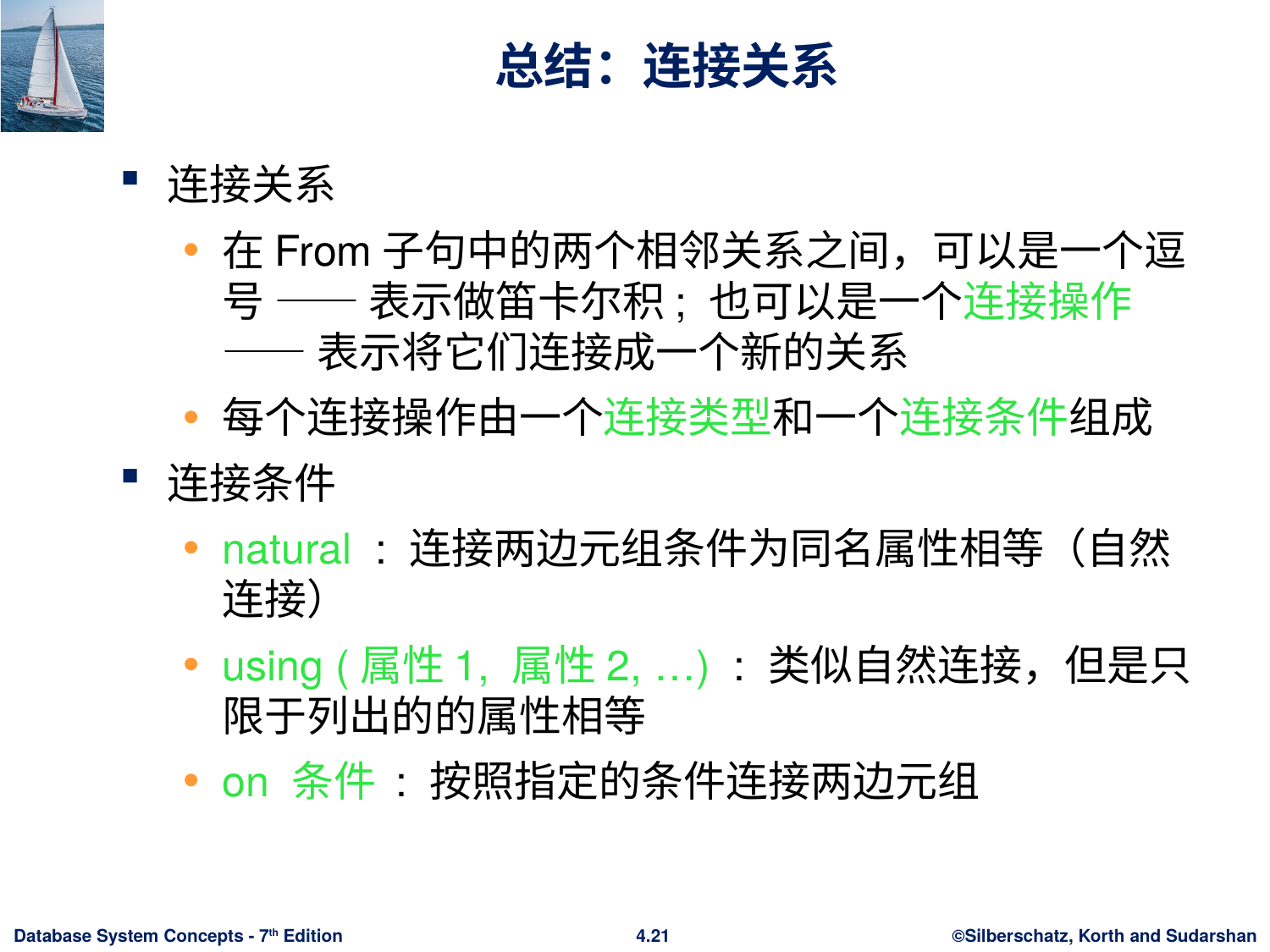

# 总结：连接关系
连接关系
在From子句中的两个相邻关系之间，可以是一个逗号 —— 表示做笛卡尔积; 也可以是一个连接操作 —— 表示将它们连接成一个新的关系
每个连接操作由一个连接类型和一个连接条件组成
连接条件
natural  : 连接两边元组条件为同名属性相等（自然连接）
using (属性1, 属性2, …)  : 类似自然连接，但是只限于列出的的属性相等
on 条件 : 按照指定的条件连接两边元组